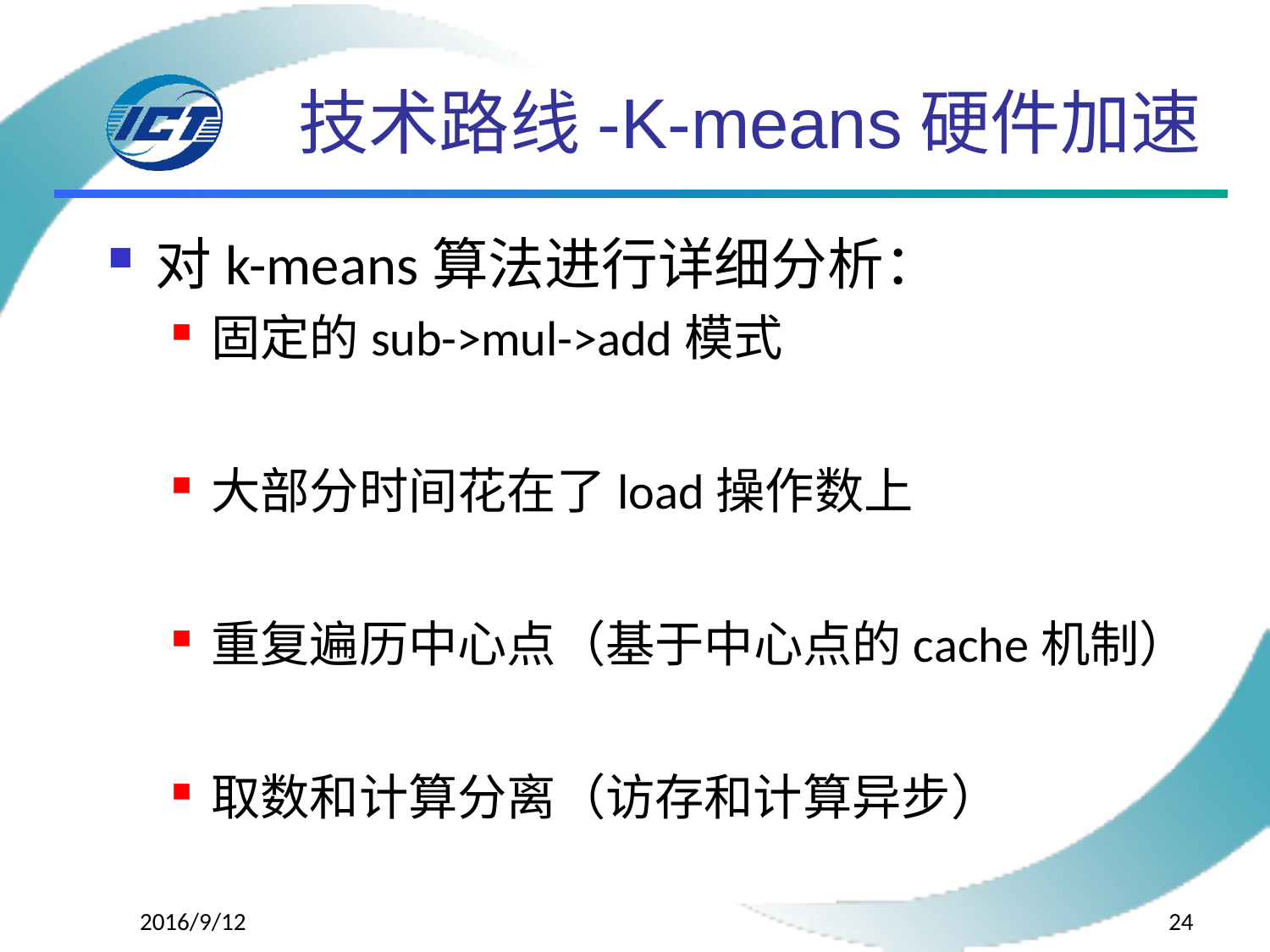

# 技术路线-K-means硬件加速
对k-means算法进行详细分析：
固定的sub->mul->add模式

大部分时间花在了load操作数上

重复遍历中心点（基于中心点的cache机制）

取数和计算分离（访存和计算异步）

2016/9/12
24